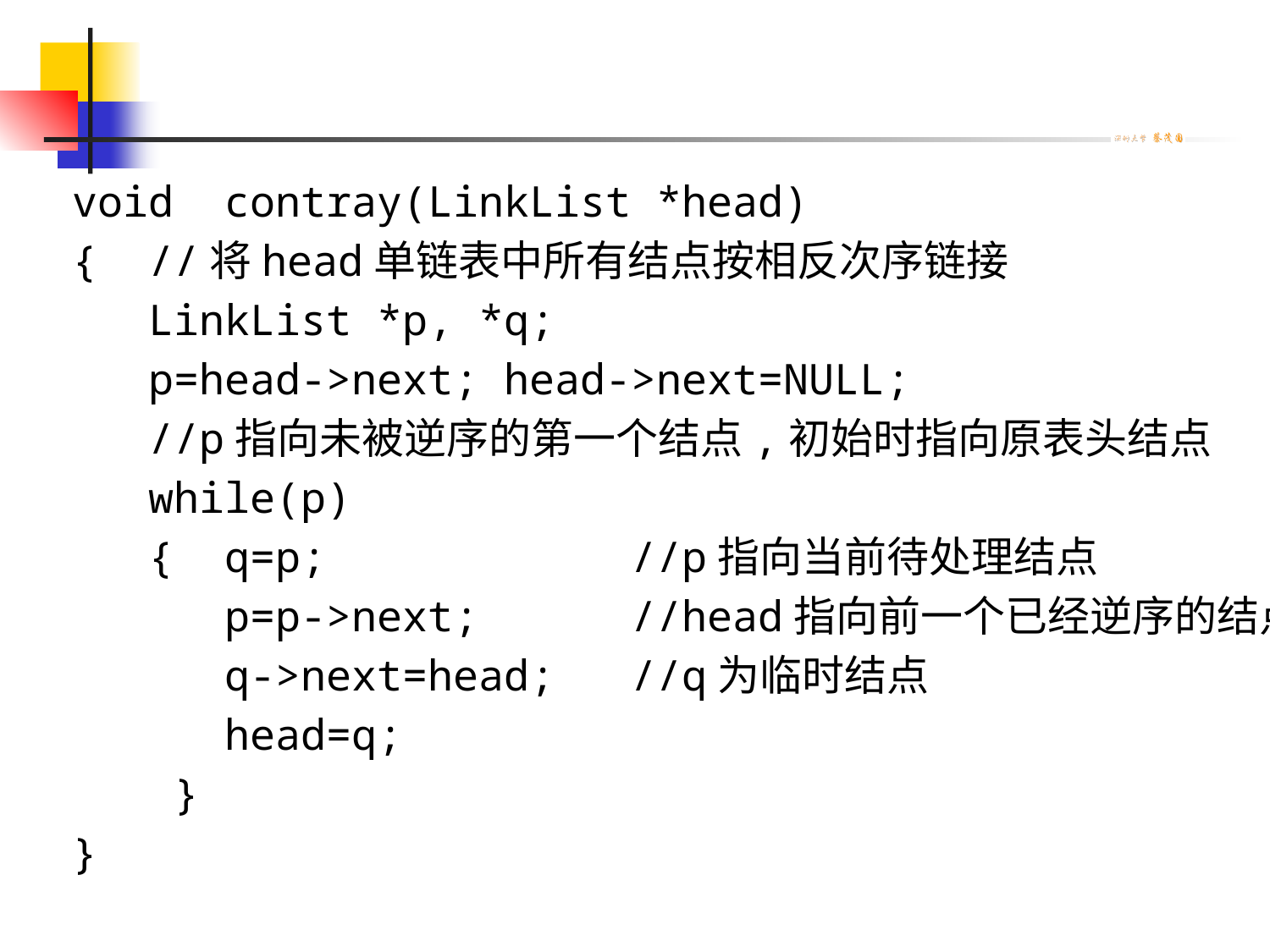

void  contray(LinkList *head)
{  //将head单链表中所有结点按相反次序链接
   LinkList *p, *q;
   p=head->next; head->next=NULL;
   //p指向未被逆序的第一个结点,初始时指向原表头结点
   while(p)
   {  q=p;            //p指向当前待处理结点
      p=p->next;      //head指向前一个已经逆序的结点
      q->next=head;   //q为临时结点
      head=q;
    }
}